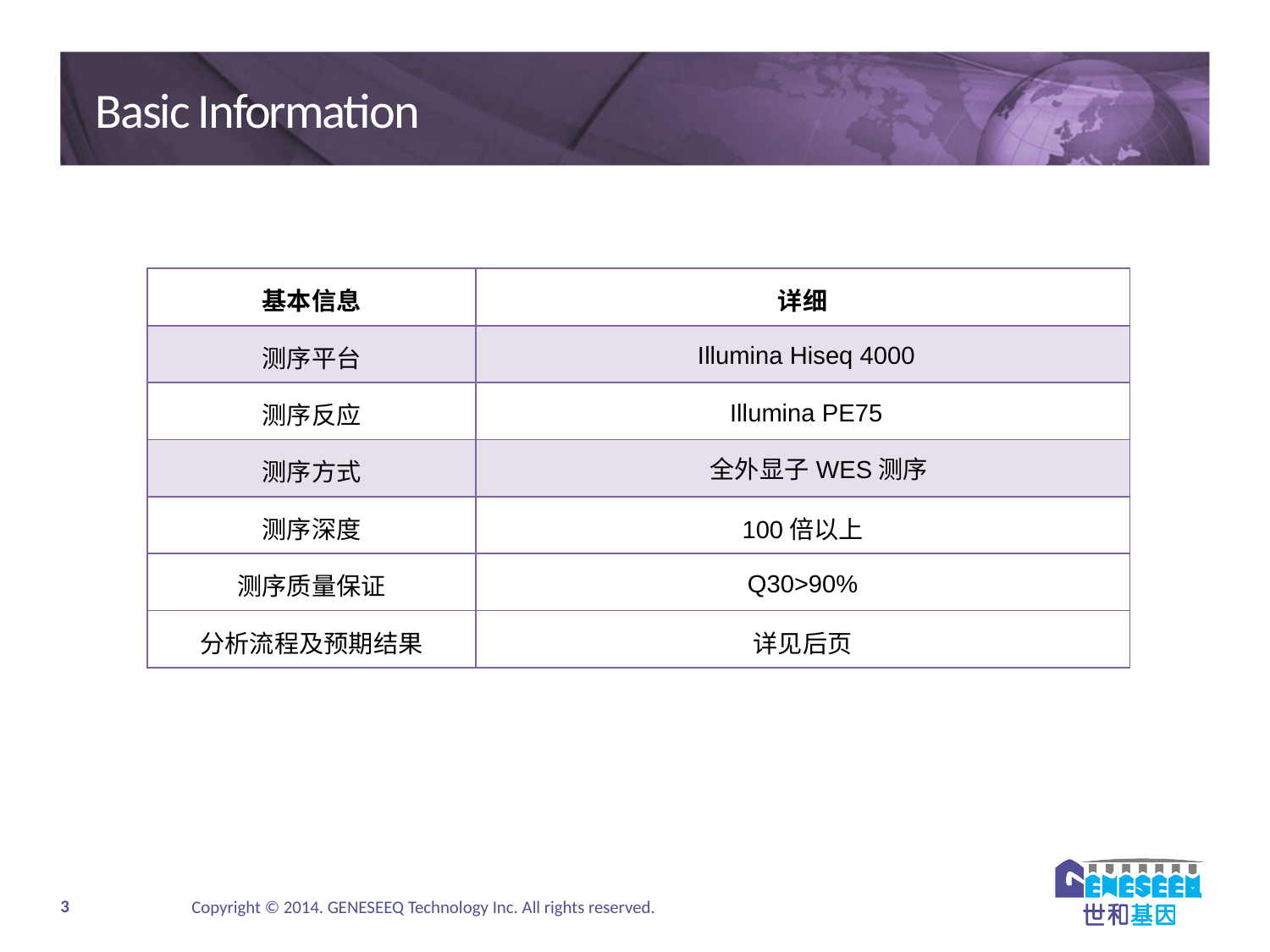

# Basic Information
| 基本信息 | 详细 |
| --- | --- |
| 测序平台 | Illumina Hiseq 4000 |
| 测序反应 | Illumina PE75 |
| 测序方式 | 全外显子WES测序 |
| 测序深度 | 100倍以上 |
| 测序质量保证 | Q30>90% |
| 分析流程及预期结果 | 详见后页 |
Copyright © 2014. GENESEEQ Technology Inc. All rights reserved.
3